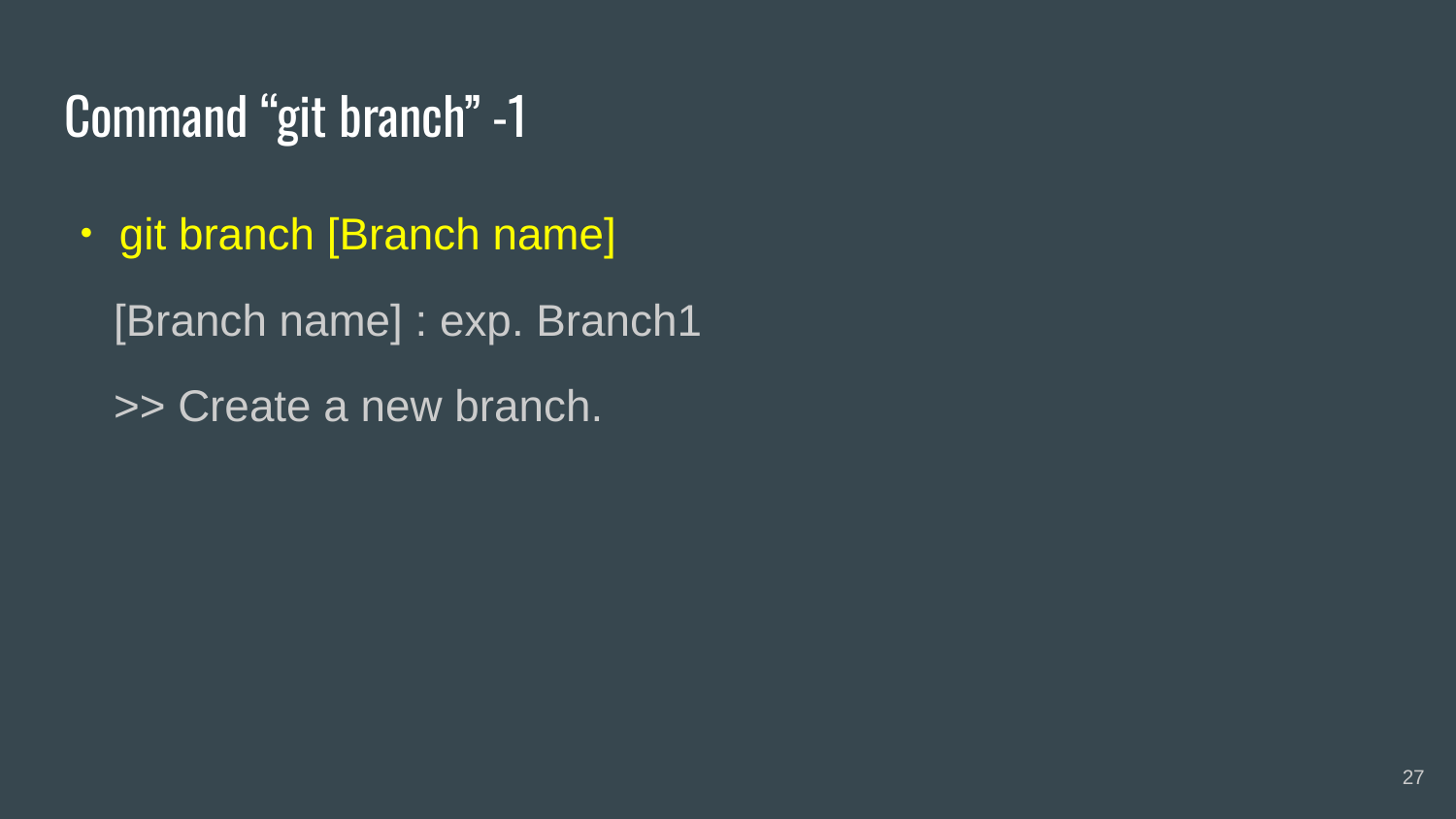

# Command “git branch” -1
・git branch [Branch name]
    [Branch name] : exp. Branch1
    >> Create a new branch.
27